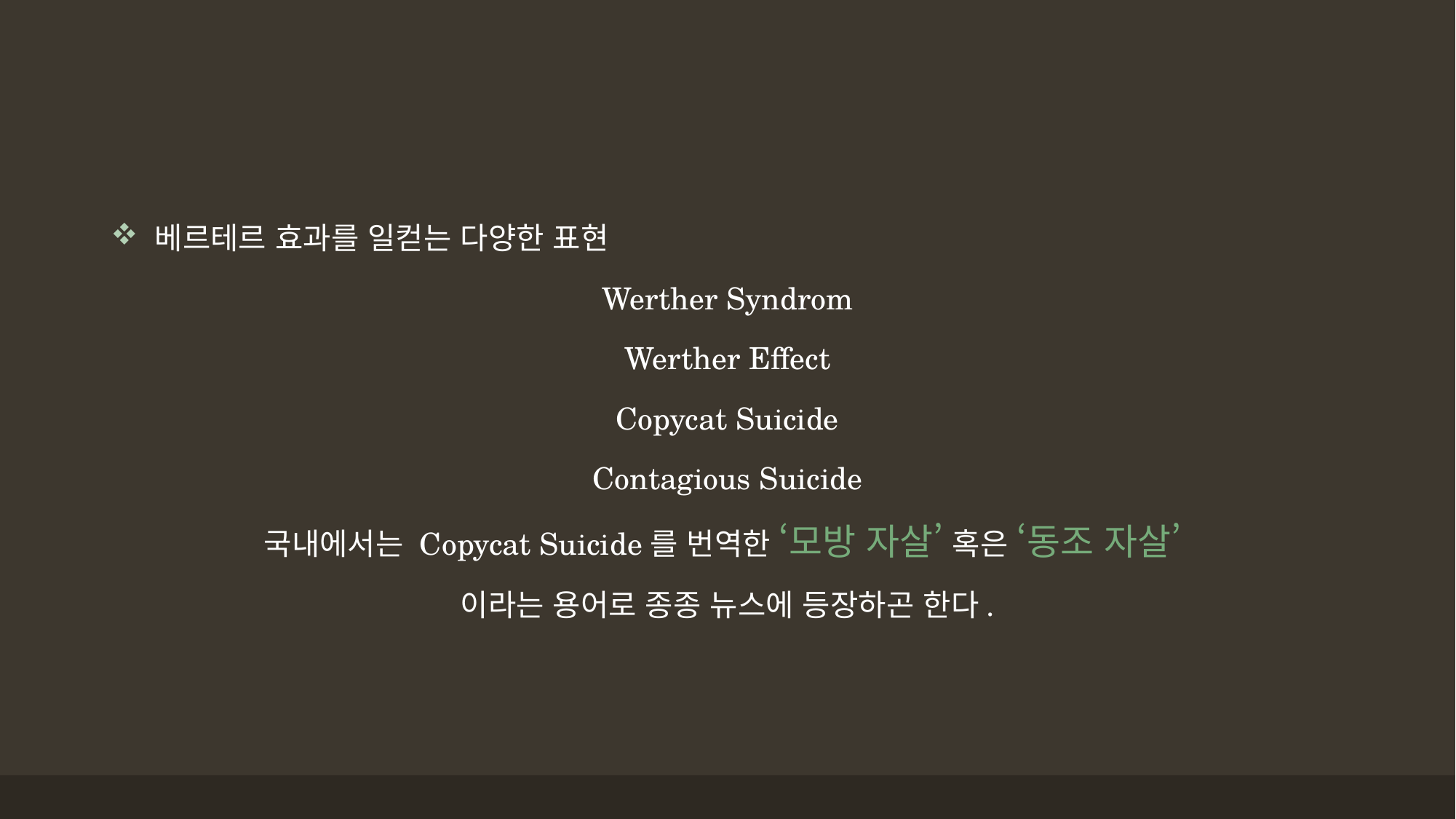

#
 베르테르 효과를 일컫는 다양한 표현
Werther Syndrom
Werther Effect
Copycat Suicide
Contagious Suicide
국내에서는 Copycat Suicide를 번역한 ‘모방 자살’ 혹은 ‘동조 자살’
이라는 용어로 종종 뉴스에 등장하곤 한다.